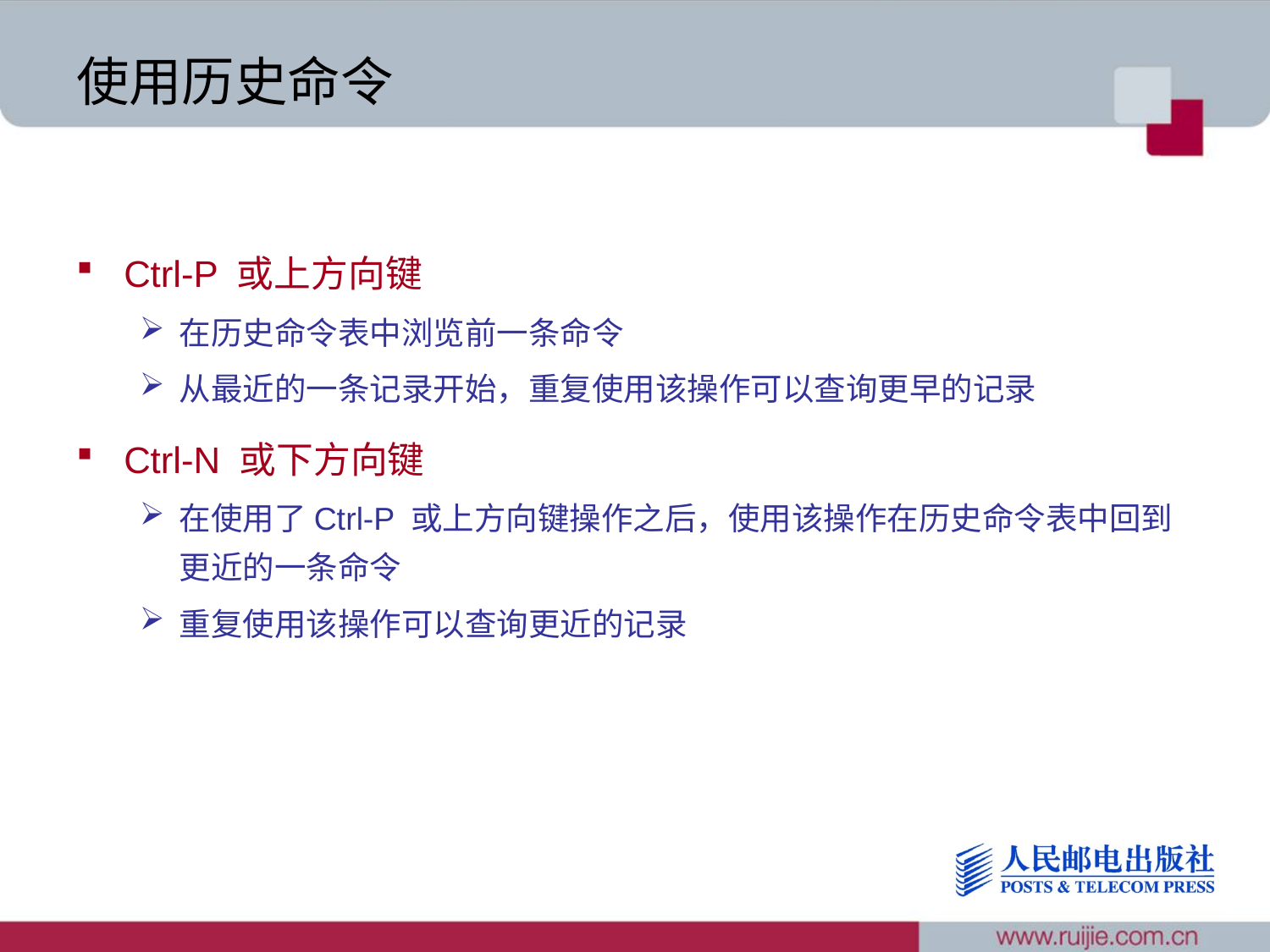

# 使用历史命令
Ctrl-P 或上方向键
在历史命令表中浏览前一条命令
从最近的一条记录开始，重复使用该操作可以查询更早的记录
Ctrl-N 或下方向键
在使用了Ctrl-P 或上方向键操作之后，使用该操作在历史命令表中回到更近的一条命令
重复使用该操作可以查询更近的记录